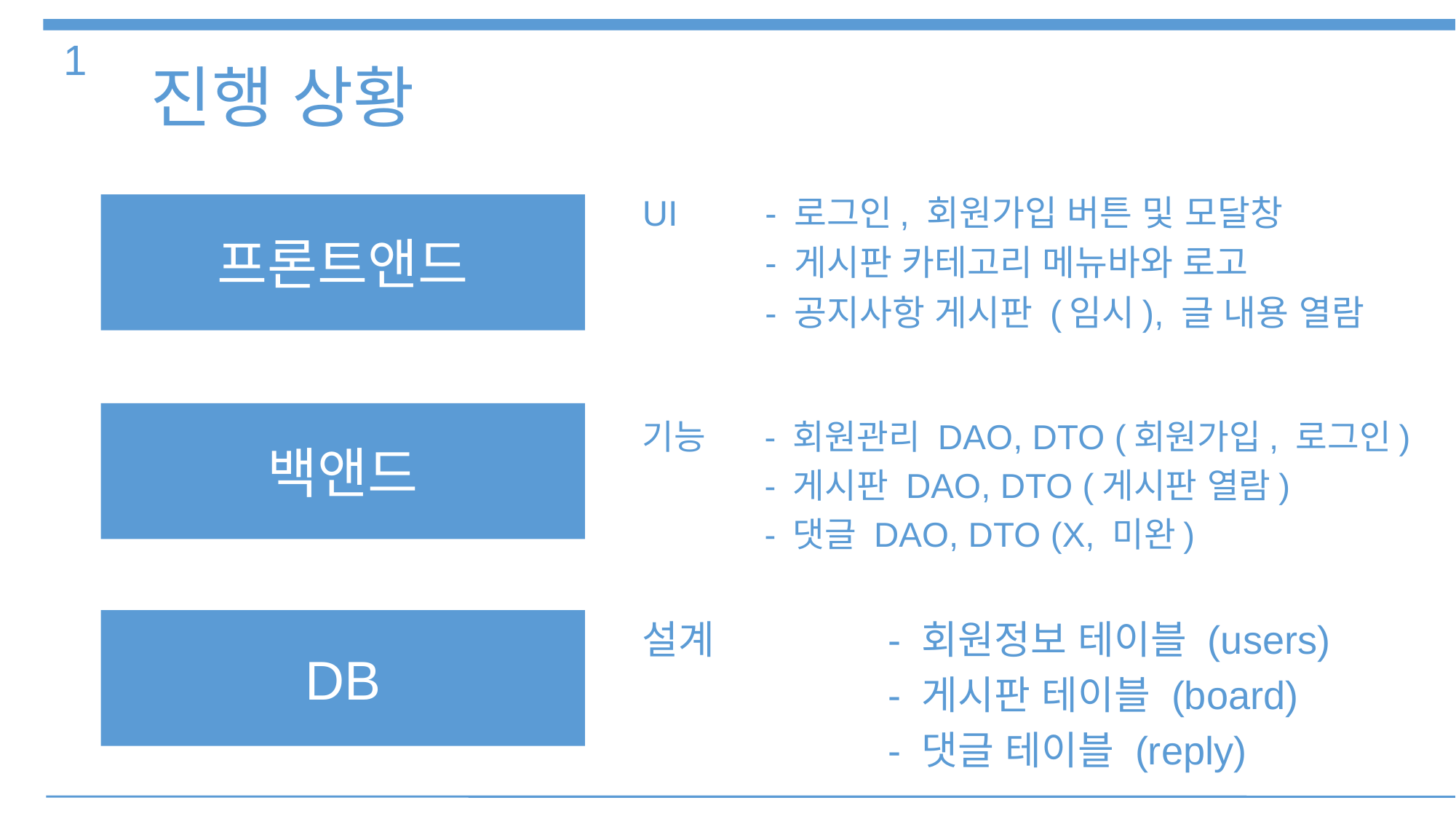

진행 상황
1
UI		- 로그인, 회원가입 버튼 및 모달창
		 	- 게시판 카테고리 메뉴바와 로고
		 	- 공지사항 게시판 (임시), 글 내용 열람
프론트앤드
백앤드
기능		- 회원관리 DAO, DTO (회원가입, 로그인)
        		- 게시판 DAO, DTO (게시판 열람)
	    		- 댓글 DAO, DTO (X, 미완)
설계		- 회원정보 테이블 (users)
	    		- 게시판 테이블 (board)
	    		- 댓글 테이블 (reply)
DB